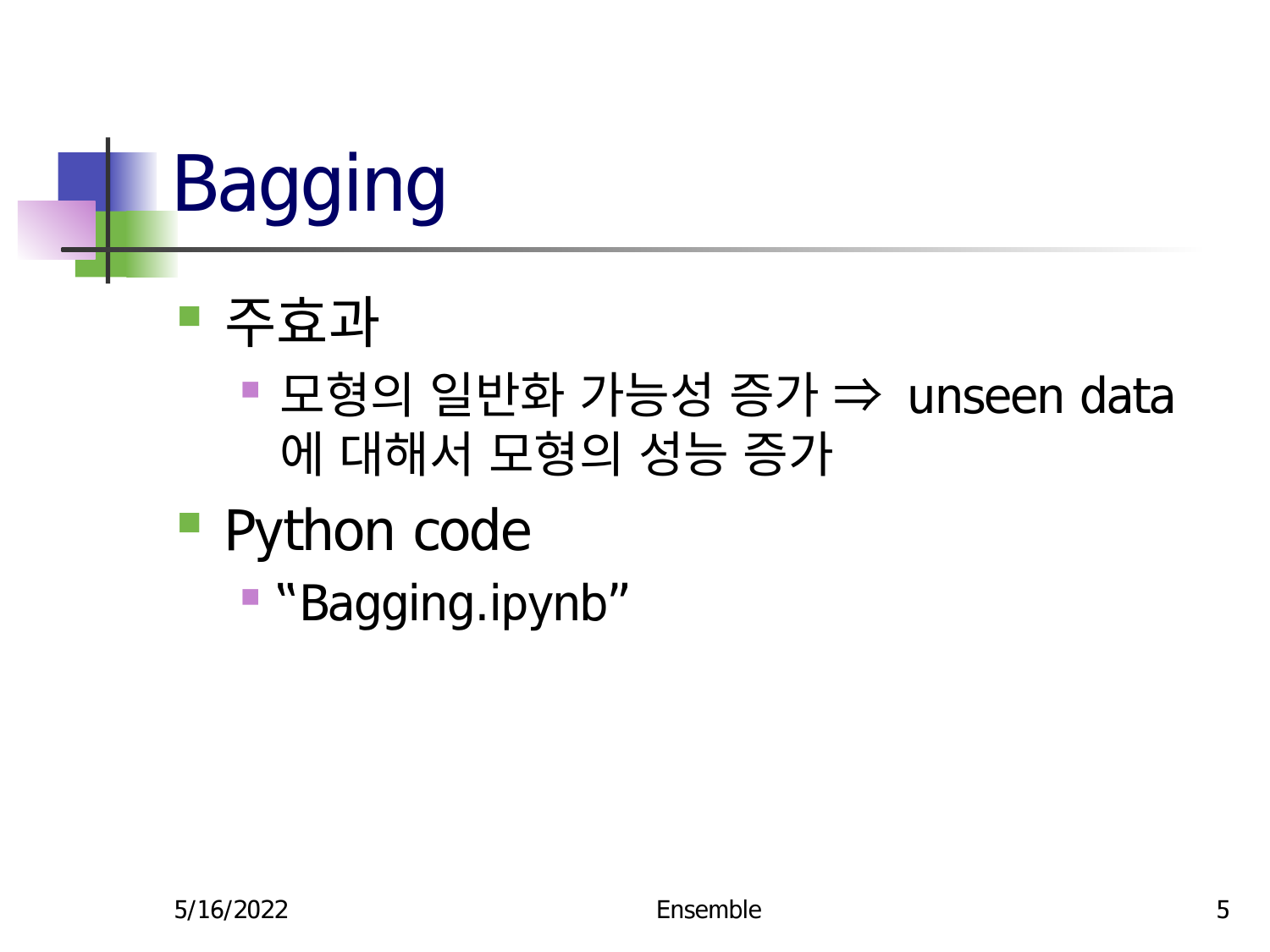

# Bagging
주효과
모형의 일반화 가능성 증가 ⇒ unseen data 에 대해서 모형의 성능 증가
Python code
“Bagging.ipynb”
5/16/2022
Ensemble
5